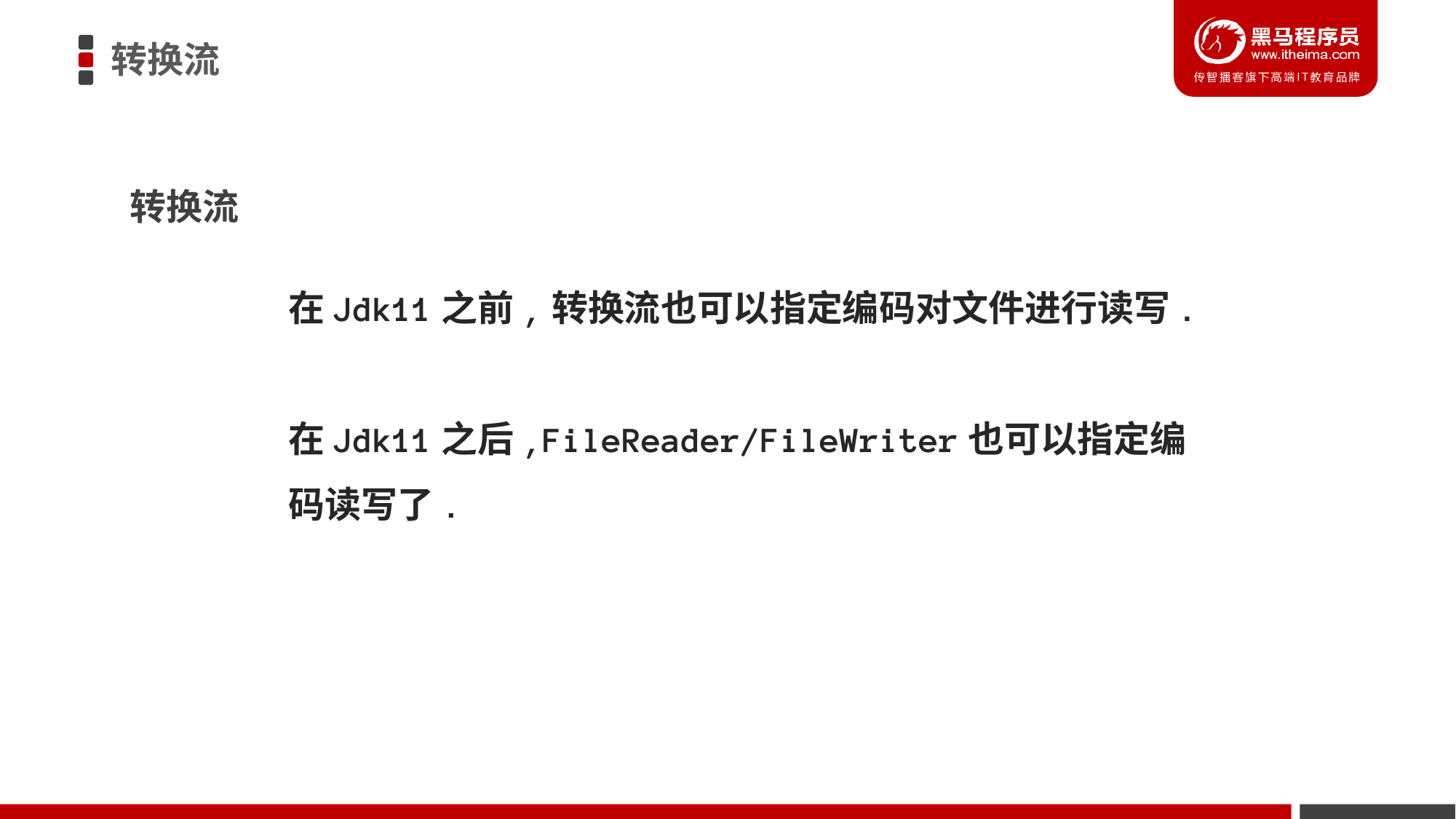

转换流
转换流
在Jdk11之前,转换流也可以指定编码对文件进行读写.

在Jdk11之后,FileReader/FileWriter也可以指定编码读写了.